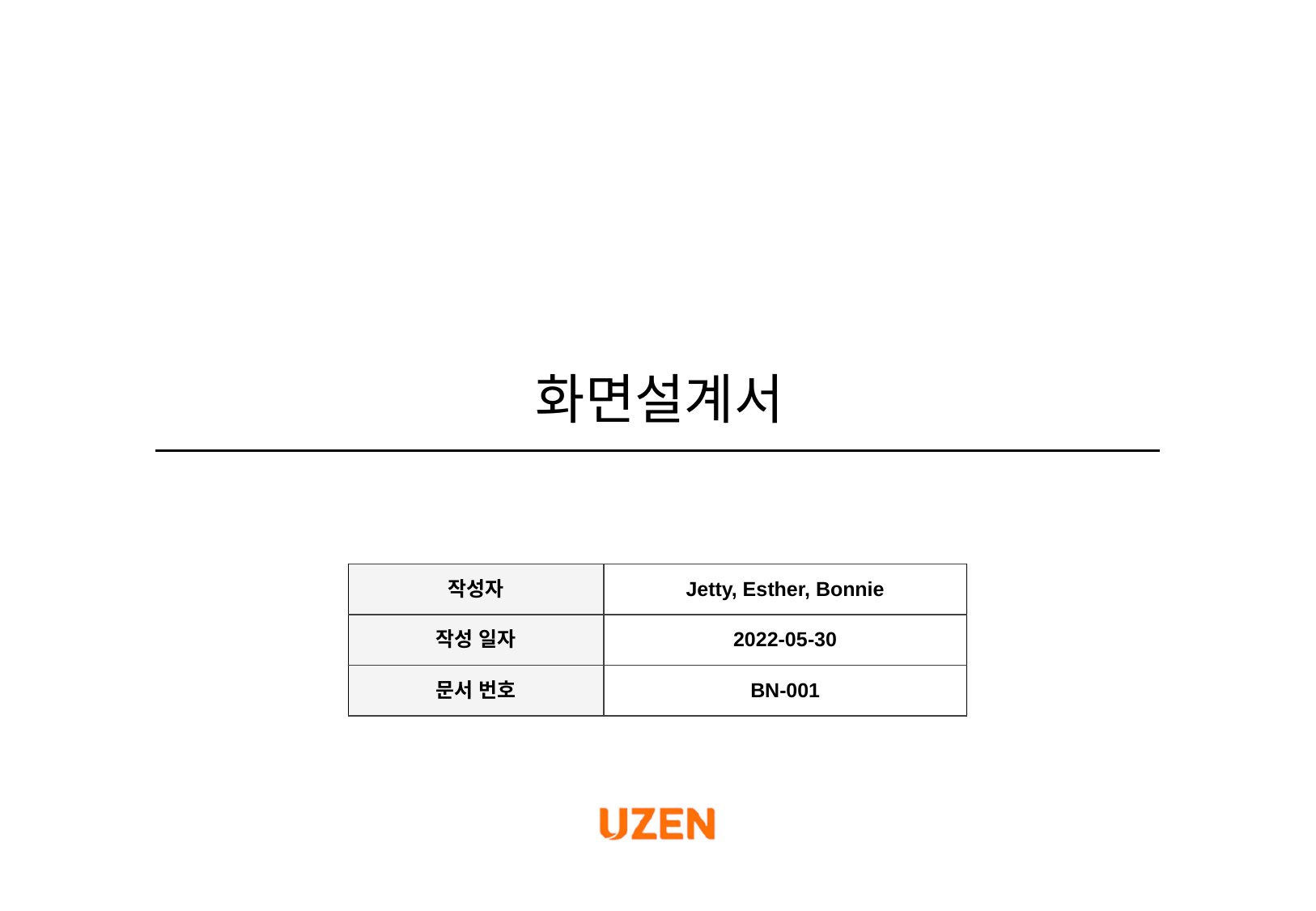

화면설계서
| 작성자 | Jetty, Esther, Bonnie |
| --- | --- |
| 작성 일자 | 2022-05-30 |
| 문서 번호 | BN-001 |